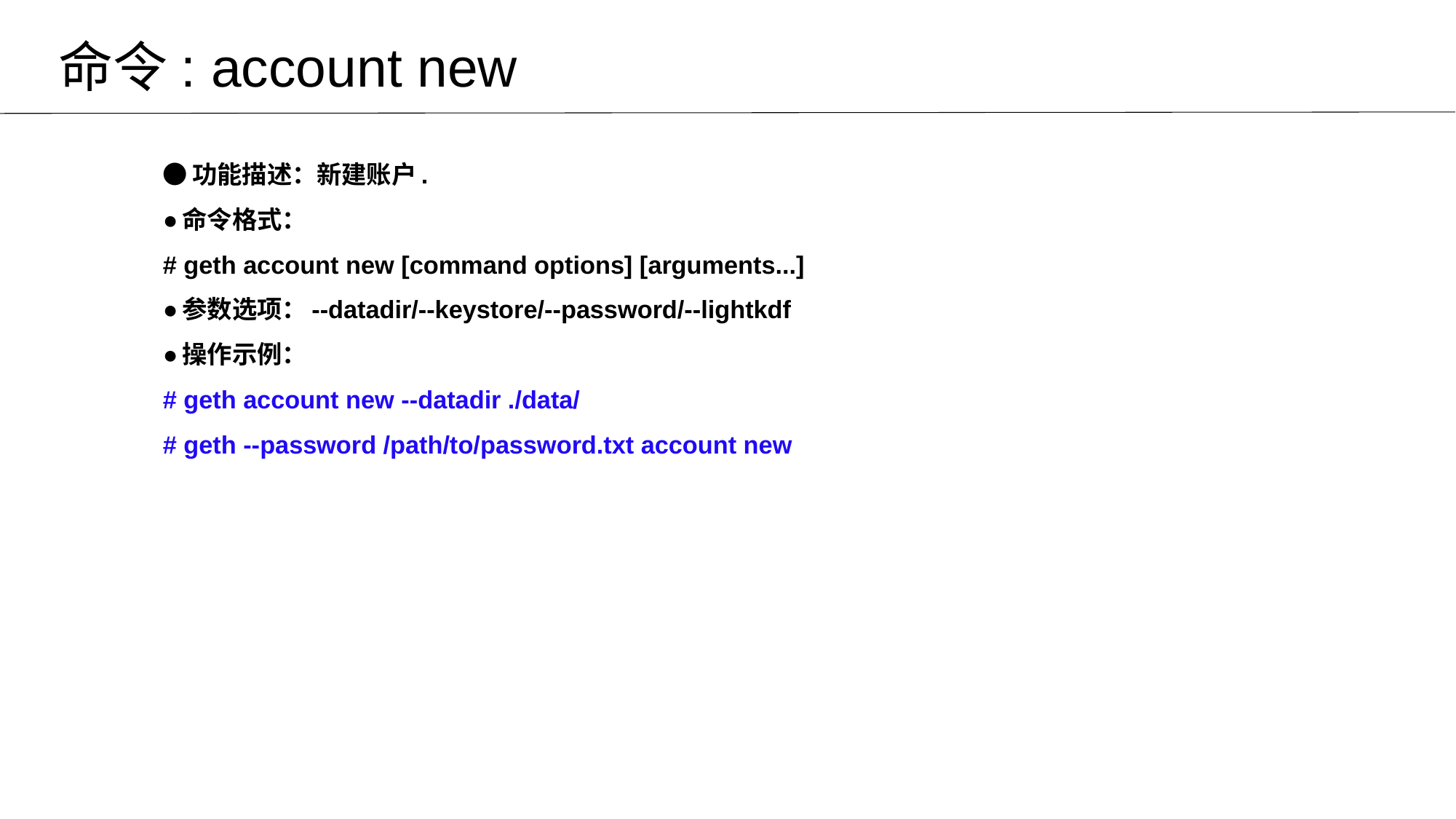

命令: account new
# ●功能描述：新建账户. ●命令格式： # geth account new [command options] [arguments...] ●参数选项：--datadir/--keystore/--password/--lightkdf ●操作示例： # geth account new --datadir ./data/ # geth --password /path/to/password.txt account new